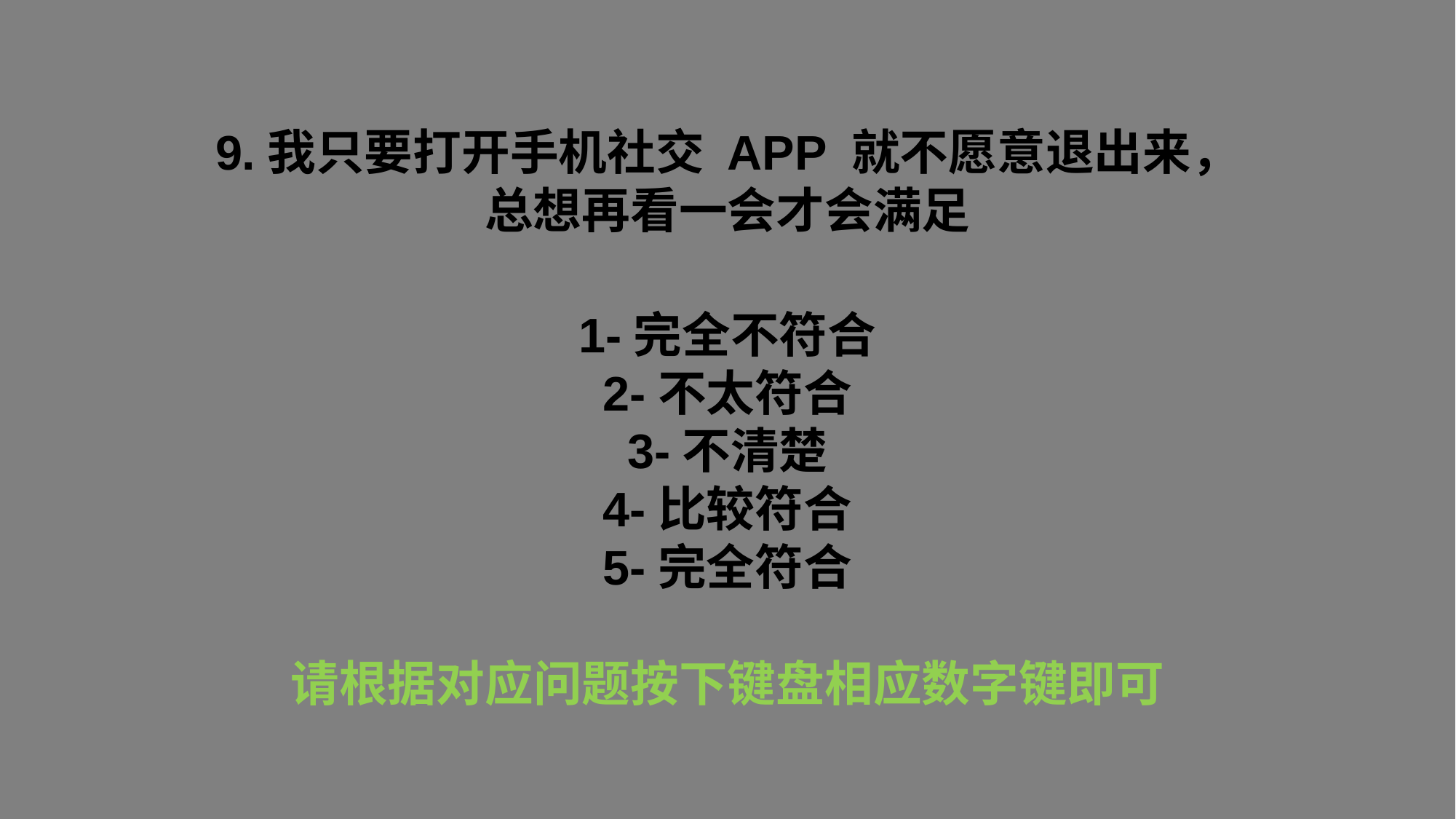

9.我只要打开手机社交 APP 就不愿意退出来，
总想再看一会才会满足
1-完全不符合
2-不太符合
3-不清楚
4-比较符合
5-完全符合

请根据对应问题按下键盘相应数字键即可